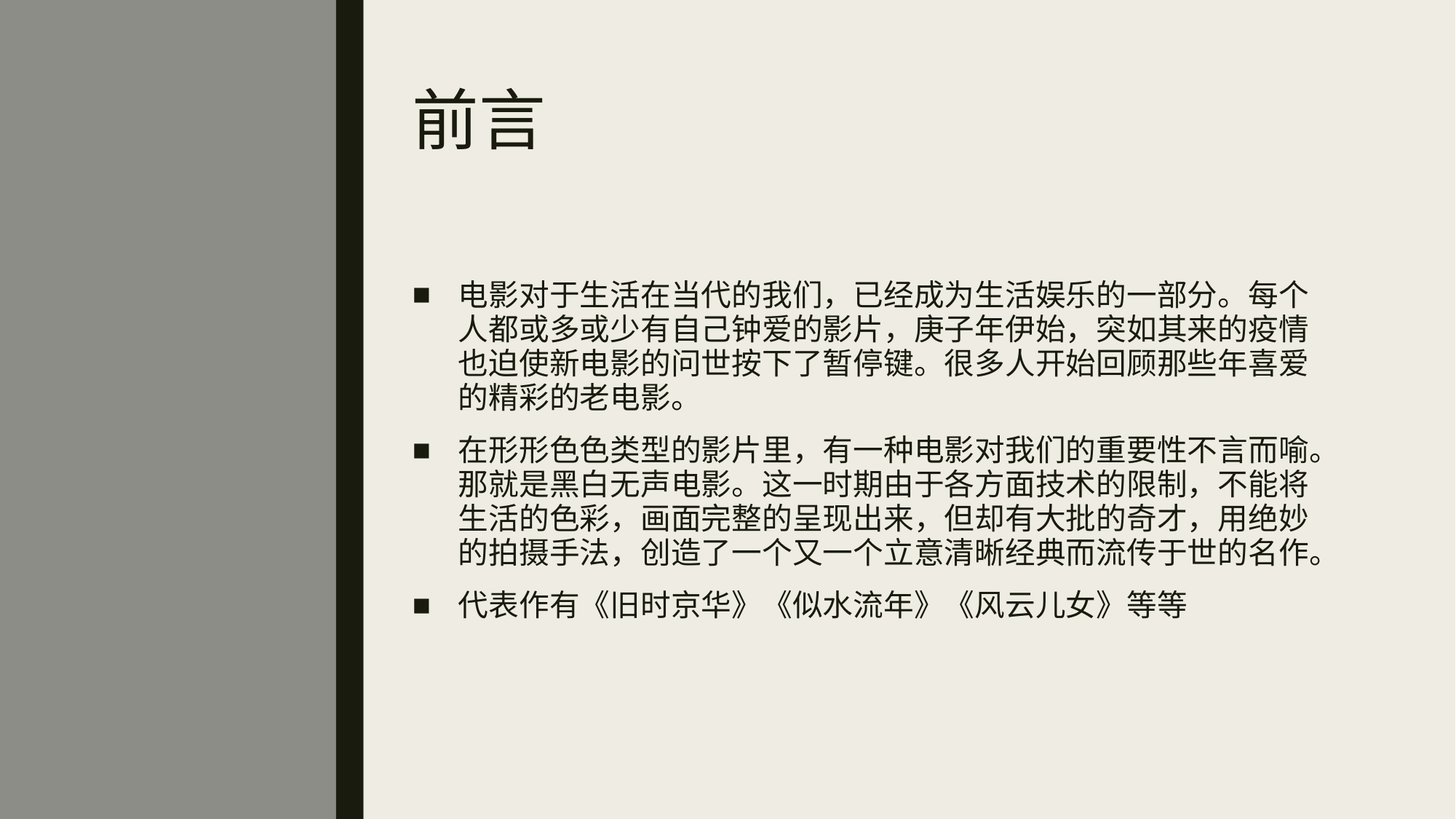

# 前言
电影对于生活在当代的我们，已经成为生活娱乐的一部分。每个人都或多或少有自己钟爱的影片，庚子年伊始，突如其来的疫情也迫使新电影的问世按下了暂停键。很多人开始回顾那些年喜爱的精彩的老电影。
在形形色色类型的影片里，有一种电影对我们的重要性不言而喻。那就是黑白无声电影。这一时期由于各方面技术的限制，不能将生活的色彩，画面完整的呈现出来，但却有大批的奇才，用绝妙的拍摄手法，创造了一个又一个立意清晰经典而流传于世的名作。
代表作有《旧时京华》《似水流年》《风云儿女》等等